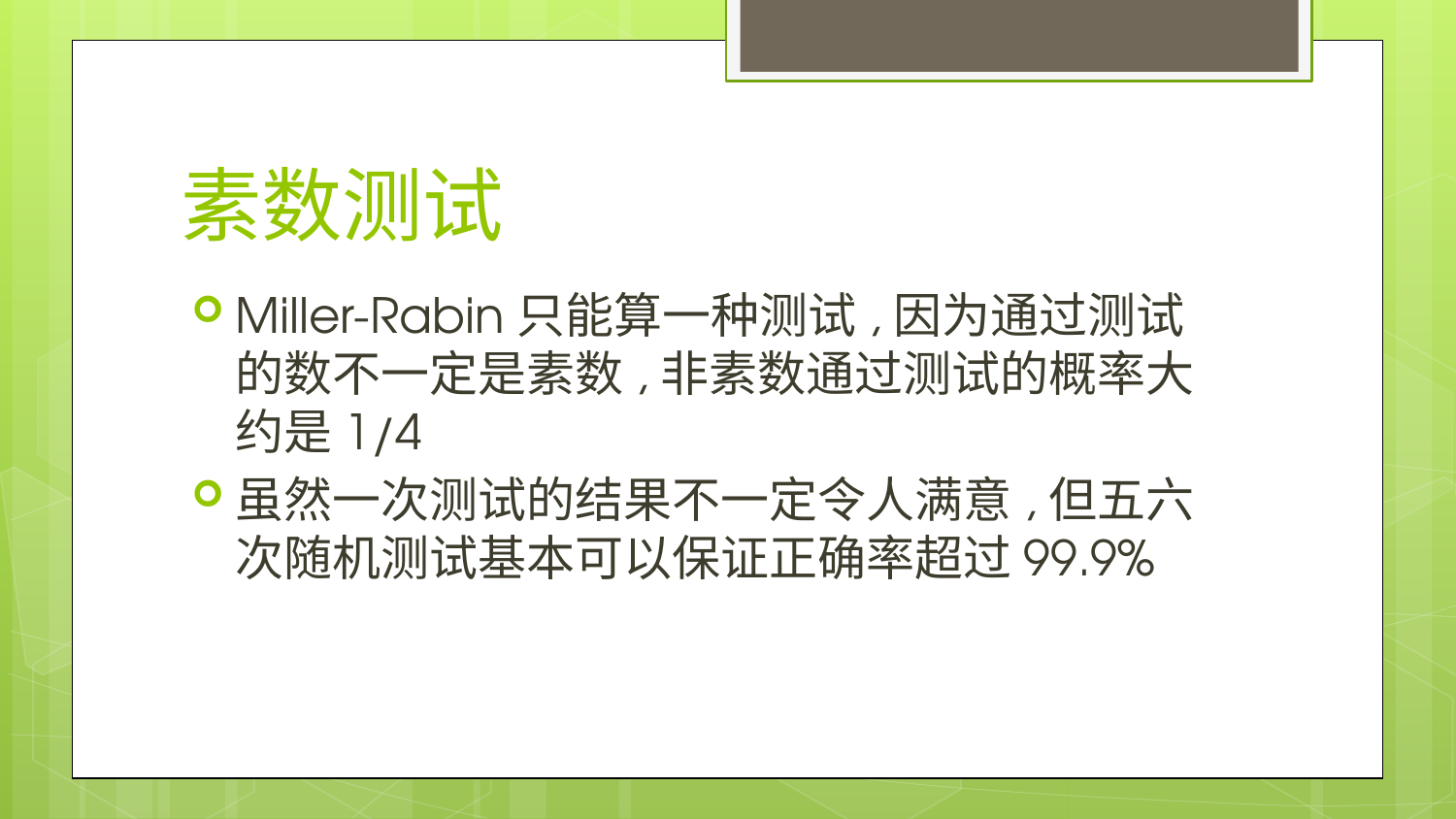

# 素数测试
Miller-Rabin只能算一种测试,因为通过测试的数不一定是素数,非素数通过测试的概率大约是1/4
虽然一次测试的结果不一定令人满意,但五六次随机测试基本可以保证正确率超过99.9%